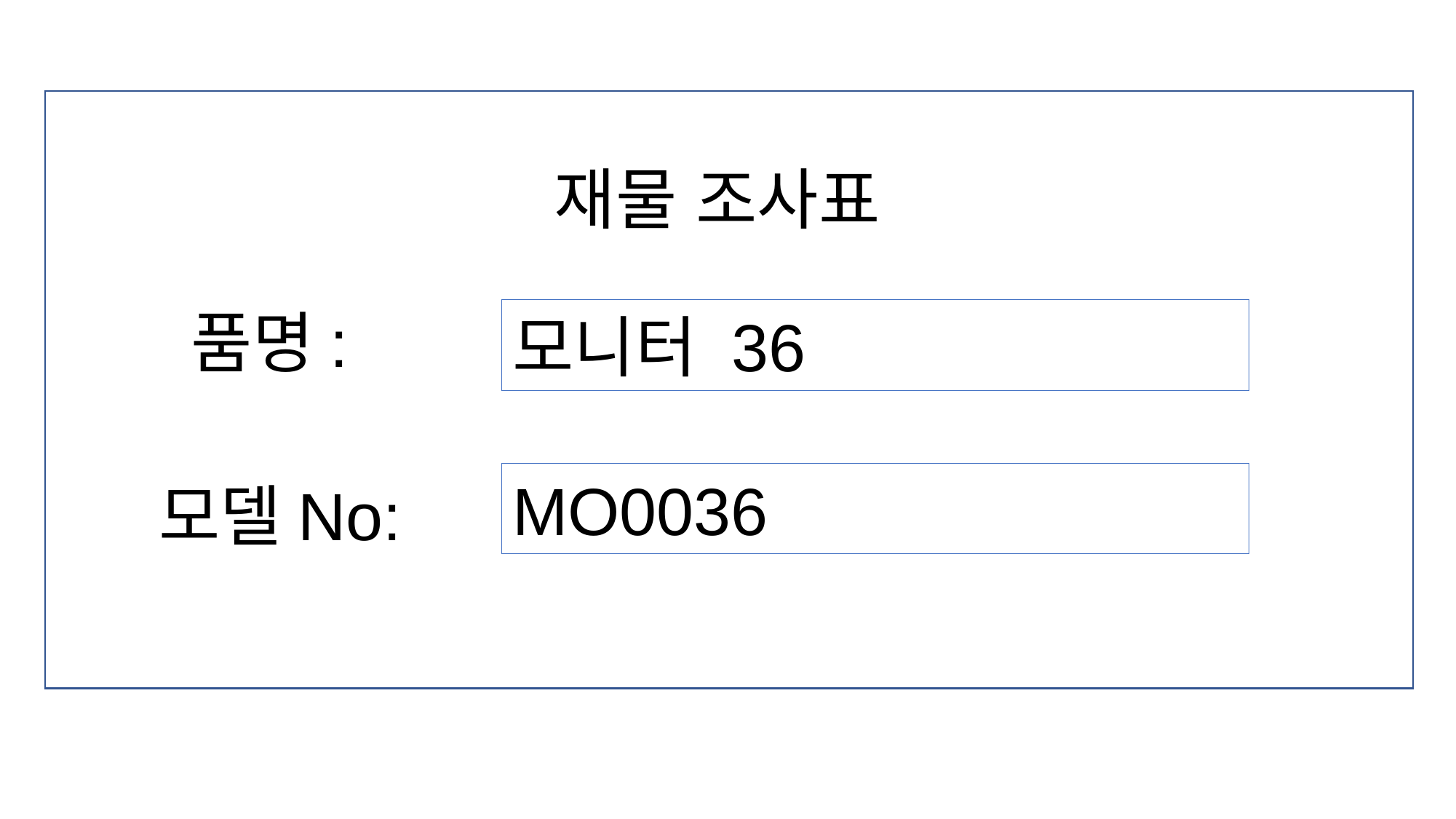

재물 조사표
품명:
모니터 36
MO0036
모델No: